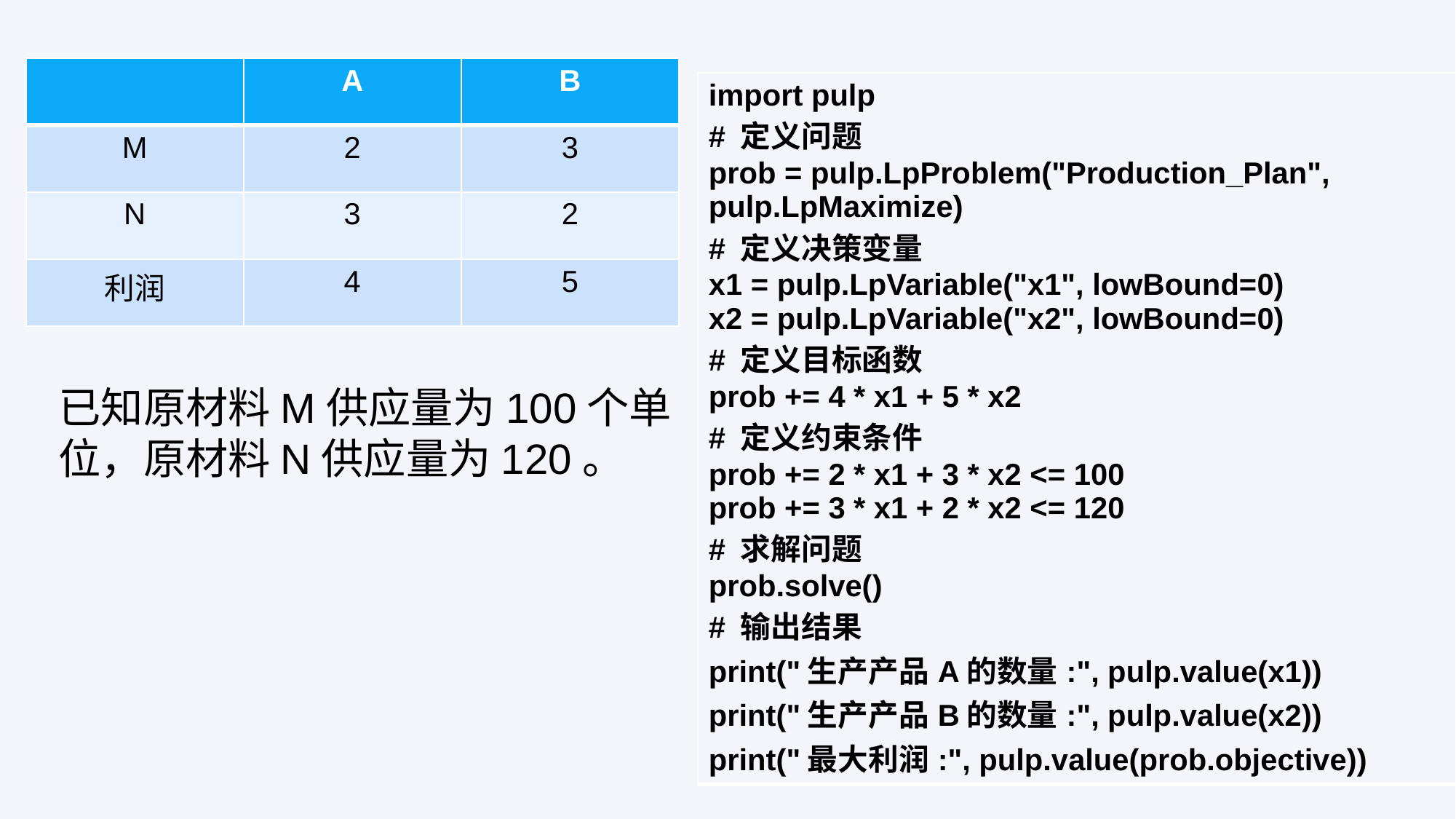

#
|  | A | B |
| --- | --- | --- |
| M | 2 | 3 |
| N | 3 | 2 |
| 利润 | 4 | 5 |
| import pulp # 定义问题 prob = pulp.LpProblem("Production\_Plan", pulp.LpMaximize) # 定义决策变量 x1 = pulp.LpVariable("x1", lowBound=0) x2 = pulp.LpVariable("x2", lowBound=0) # 定义目标函数 prob += 4 \* x1 + 5 \* x2 # 定义约束条件 prob += 2 \* x1 + 3 \* x2 <= 100 prob += 3 \* x1 + 2 \* x2 <= 120 # 求解问题 prob.solve() # 输出结果 print("生产产品A的数量:", pulp.value(x1)) print("生产产品B的数量:", pulp.value(x2)) print("最大利润:", pulp.value(prob.objective)) |
| --- |
已知原材料M供应量为100个单位，原材料N供应量为120。